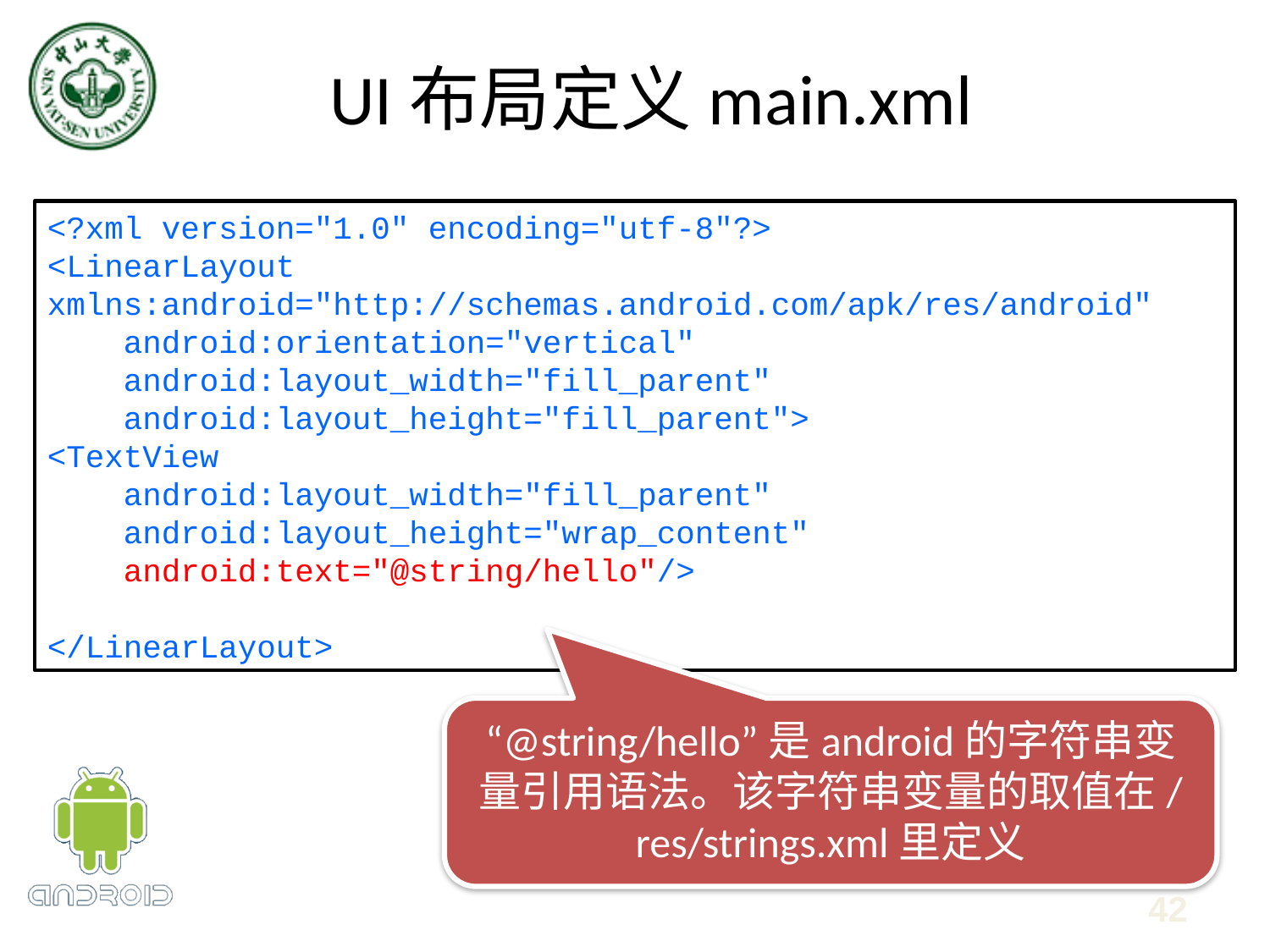

# UI布局定义main.xml
<?xml version="1.0" encoding="utf-8"?>
<LinearLayout xmlns:android="http://schemas.android.com/apk/res/android"
    android:orientation="vertical"
    android:layout_width="fill_parent"
    android:layout_height="fill_parent">
<TextView
    android:layout_width="fill_parent"
    android:layout_height="wrap_content"
    android:text="@string/hello"/>

</LinearLayout>
“@string/hello”是android的字符串变量引用语法。该字符串变量的取值在/res/strings.xml里定义
42